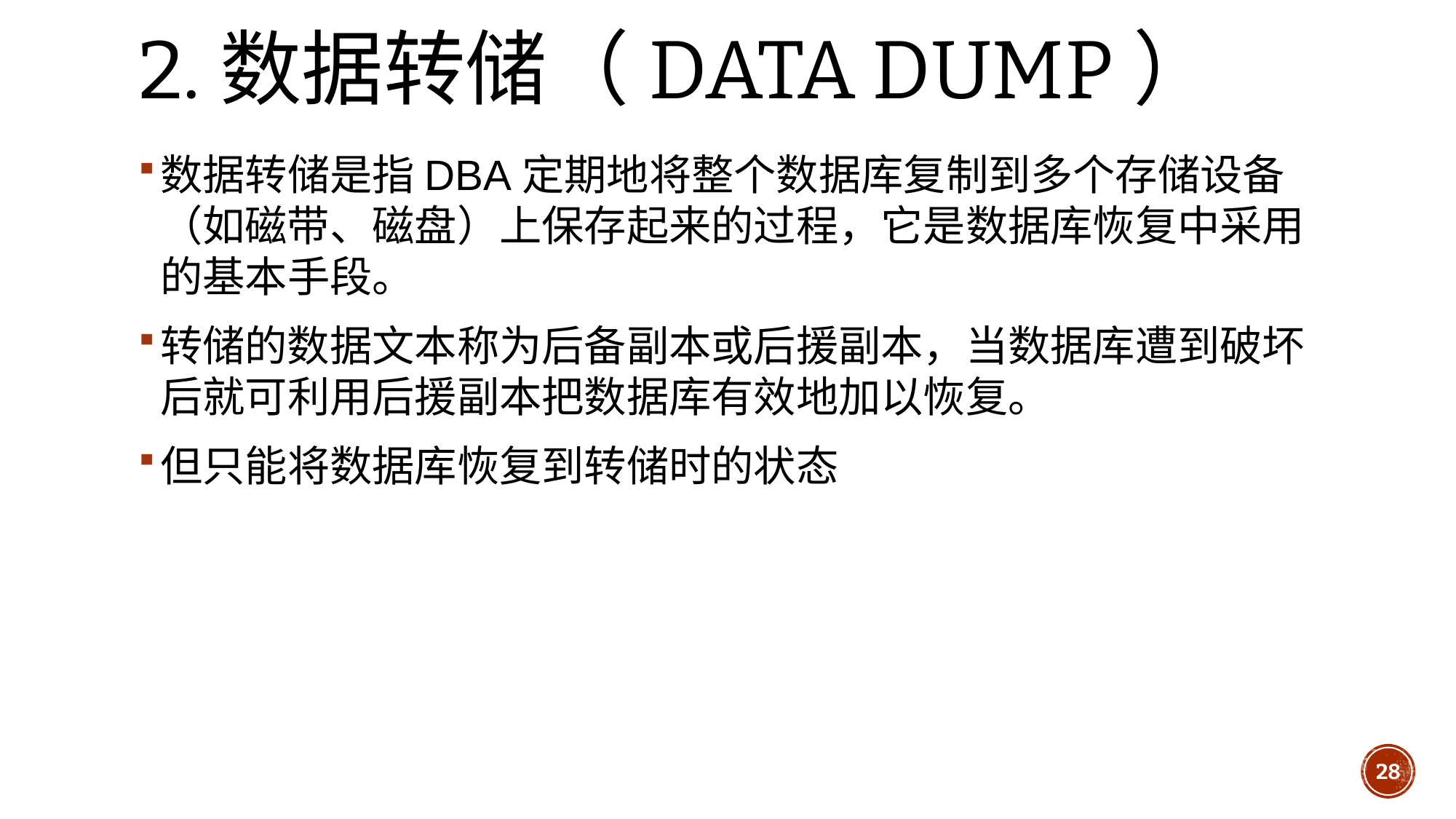

# 2.数据转储（Data Dump）
数据转储是指DBA定期地将整个数据库复制到多个存储设备（如磁带、磁盘）上保存起来的过程，它是数据库恢复中采用的基本手段。
转储的数据文本称为后备副本或后援副本，当数据库遭到破坏后就可利用后援副本把数据库有效地加以恢复。
但只能将数据库恢复到转储时的状态

28